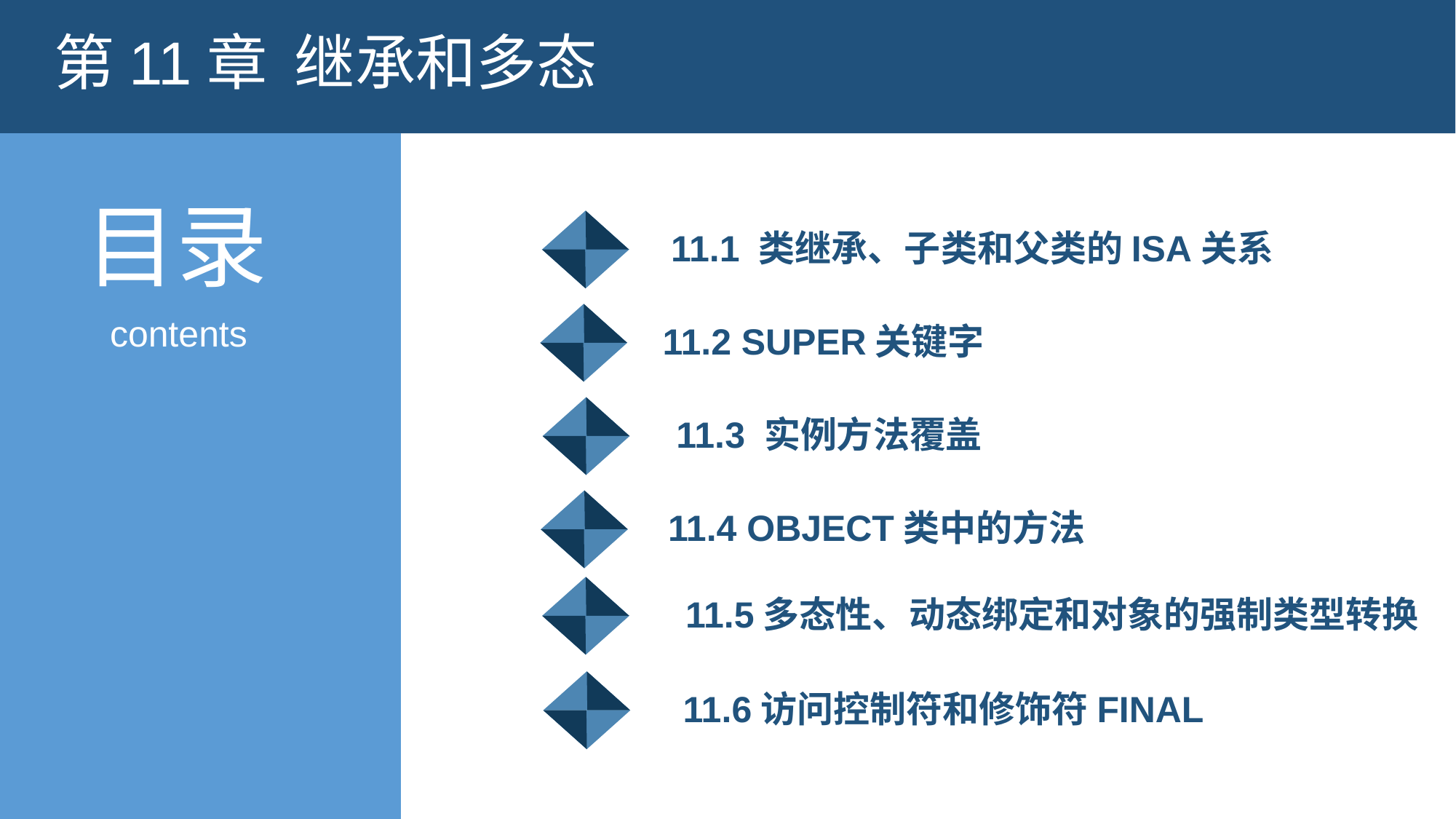

第11章  继承和多态

11.1 类继承、子类和父类的isA关系

11.2 super关键字

11.3 实例方法覆盖

11.4 Object类中的方法

11.5多态性、动态绑定和对象的强制类型转换

11.6访问控制符和修饰符final